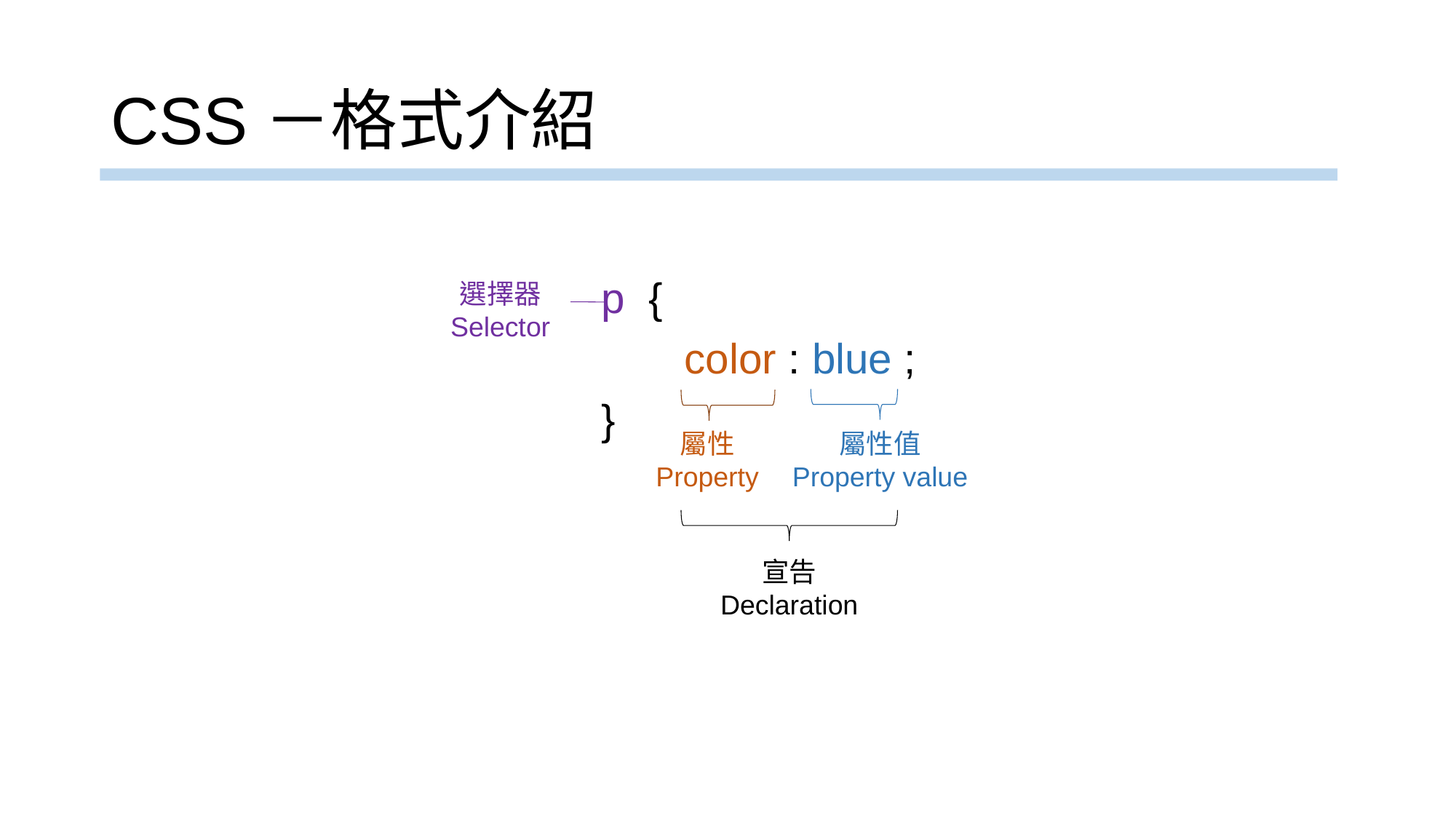

# CSS－格式介紹

選擇器
Selector
p  {
       color : blue ;
}

屬性
Property
屬性值
Property value
宣告
Declaration